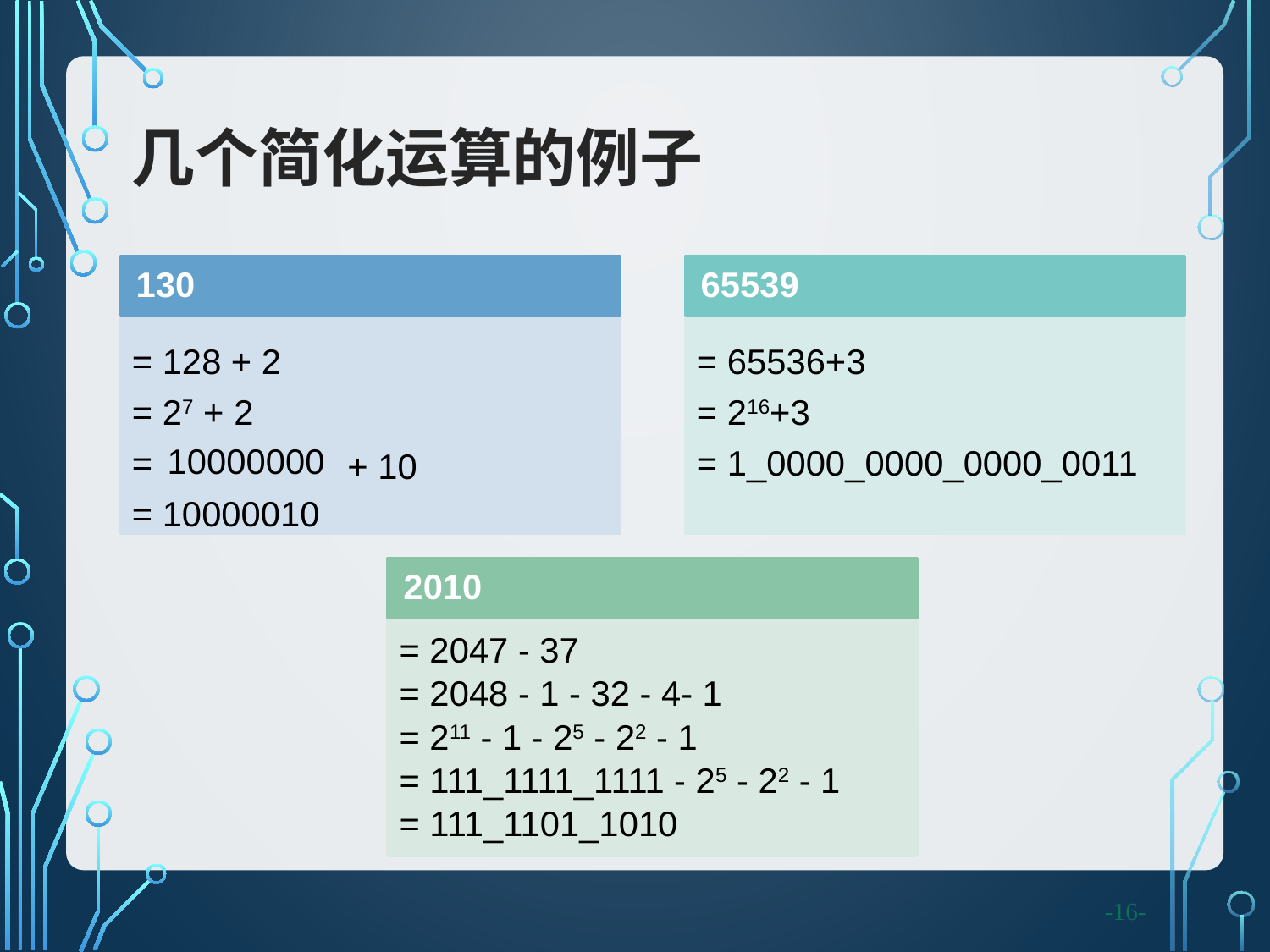

# 几个简化运算的例子
130
65539
= 128 + 2
= 27 + 2
=
= 10000010
= 65536+3
= 216+3
= 1_0000_0000_0000_0011
+ 10
10000000
2010
= 2047 - 37
= 2048 - 1 - 32 - 4- 1
= 211 - 1 - 25 - 22 - 1
= 111_1111_1111 - 25 - 22 - 1
= 111_1101_1010
 -16-